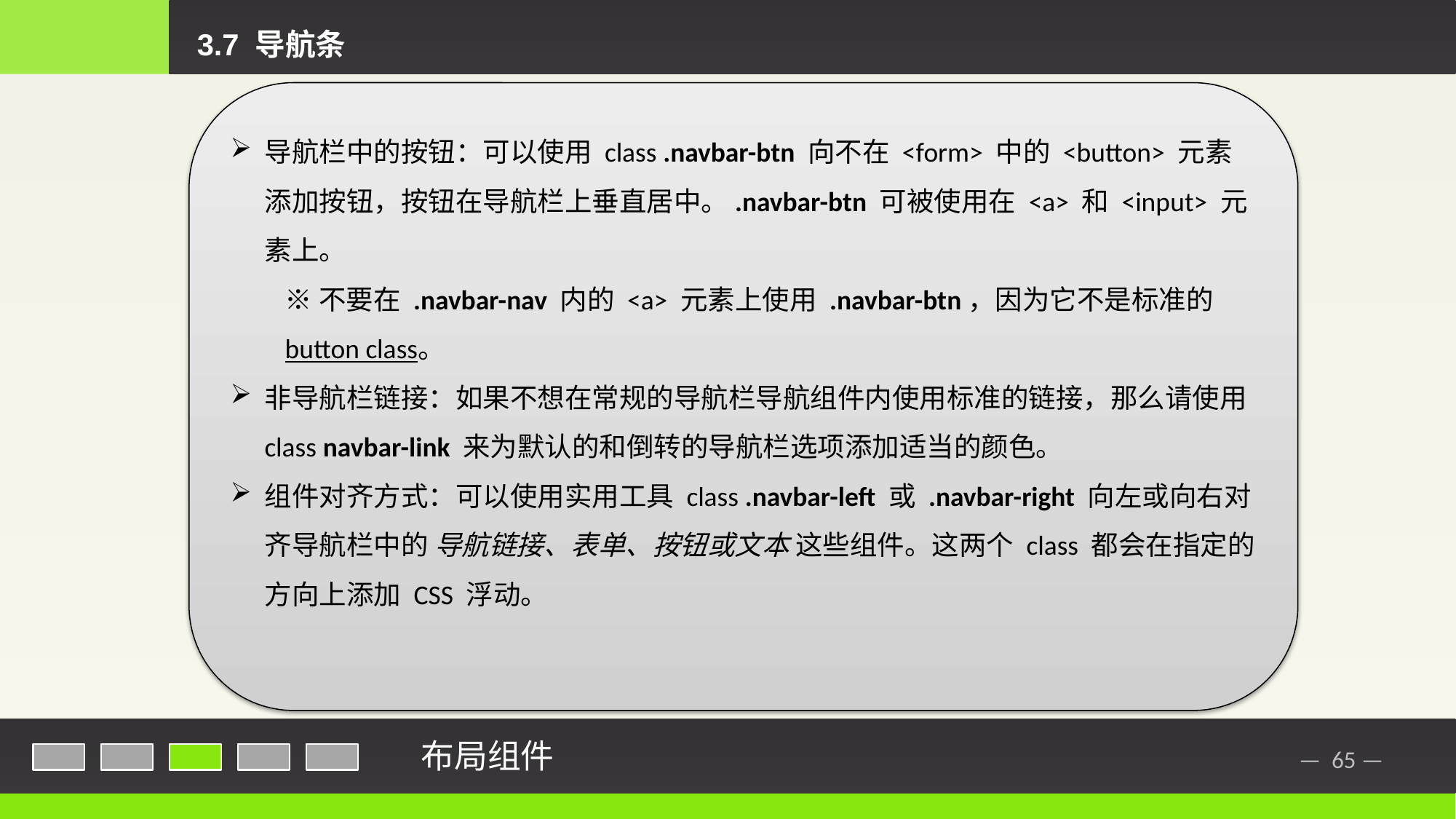

3.7 导航条
导航栏中的按钮：可以使用 class .navbar-btn 向不在 <form> 中的 <button> 元素添加按钮，按钮在导航栏上垂直居中。.navbar-btn 可被使用在 <a> 和 <input> 元素上。
※不要在 .navbar-nav 内的 <a> 元素上使用 .navbar-btn，因为它不是标准的 button class。
非导航栏链接：如果不想在常规的导航栏导航组件内使用标准的链接，那么请使用 class navbar-link 来为默认的和倒转的导航栏选项添加适当的颜色。
组件对齐方式：可以使用实用工具 class .navbar-left 或 .navbar-right 向左或向右对齐导航栏中的 导航链接、表单、按钮或文本 这些组件。这两个 class 都会在指定的方向上添加 CSS 浮动。